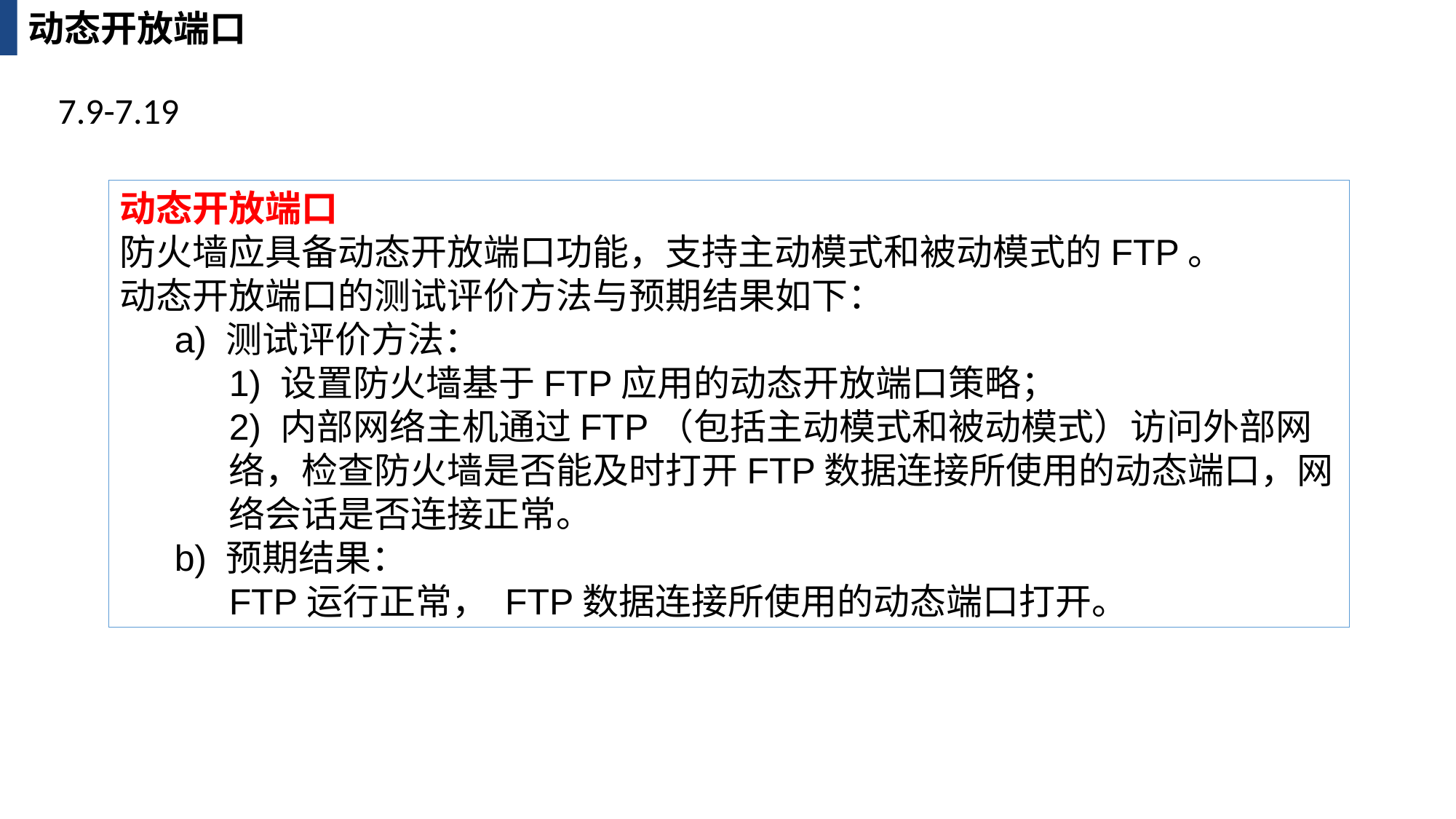

动态开放端口
7.9-7.19
动态开放端口
防火墙应具备动态开放端口功能，支持主动模式和被动模式的FTP。
动态开放端口的测试评价方法与预期结果如下：
a) 测试评价方法：
1) 设置防火墙基于FTP应用的动态开放端口策略；
2) 内部网络主机通过FTP（包括主动模式和被动模式）访问外部网络，检查防火墙是否能及时打开FTP数据连接所使用的动态端口，网络会话是否连接正常。
b) 预期结果：
FTP运行正常， FTP数据连接所使用的动态端口打开。